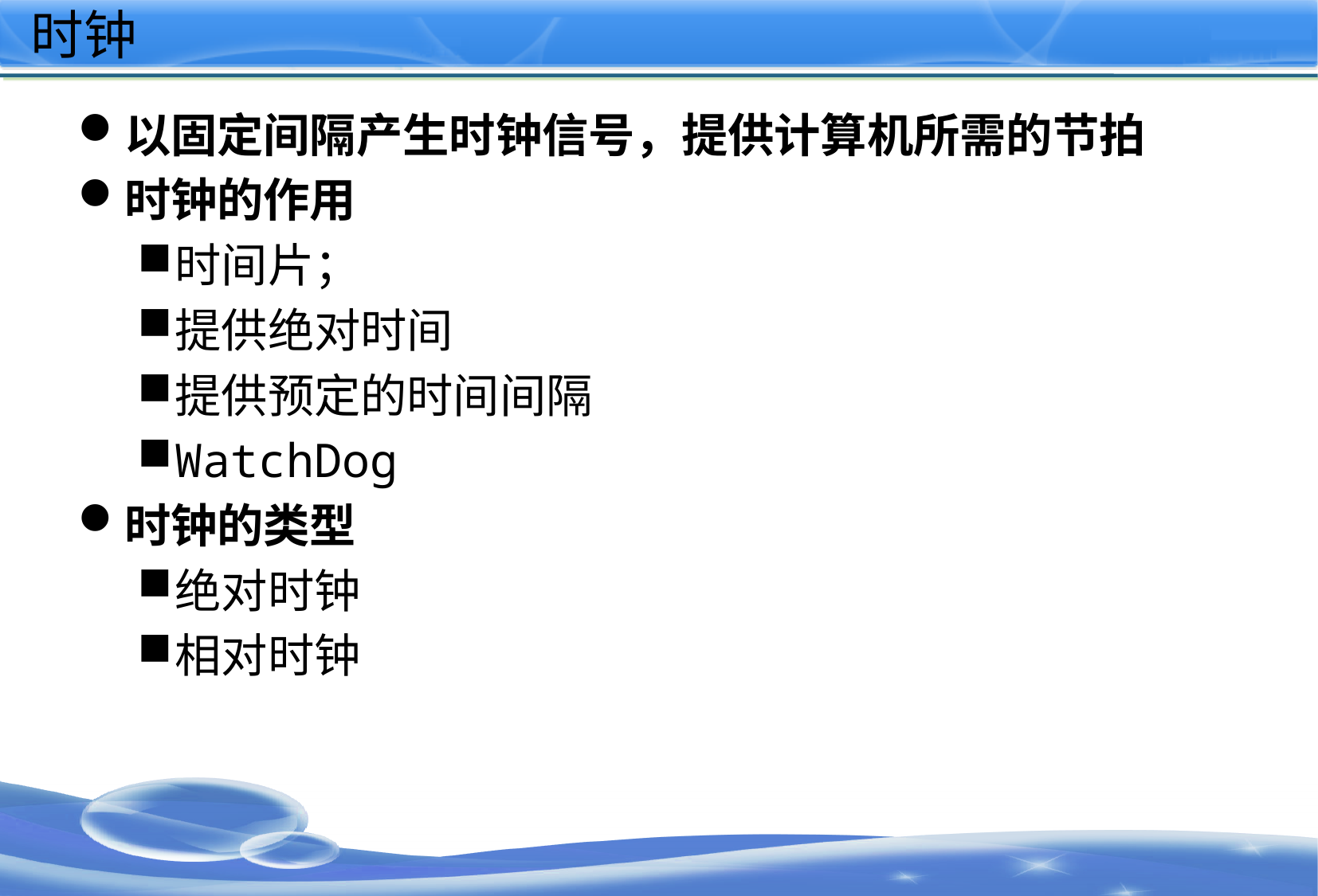

# 时钟
以固定间隔产生时钟信号，提供计算机所需的节拍
时钟的作用
时间片；
提供绝对时间
提供预定的时间间隔
WatchDog
时钟的类型
绝对时钟
相对时钟